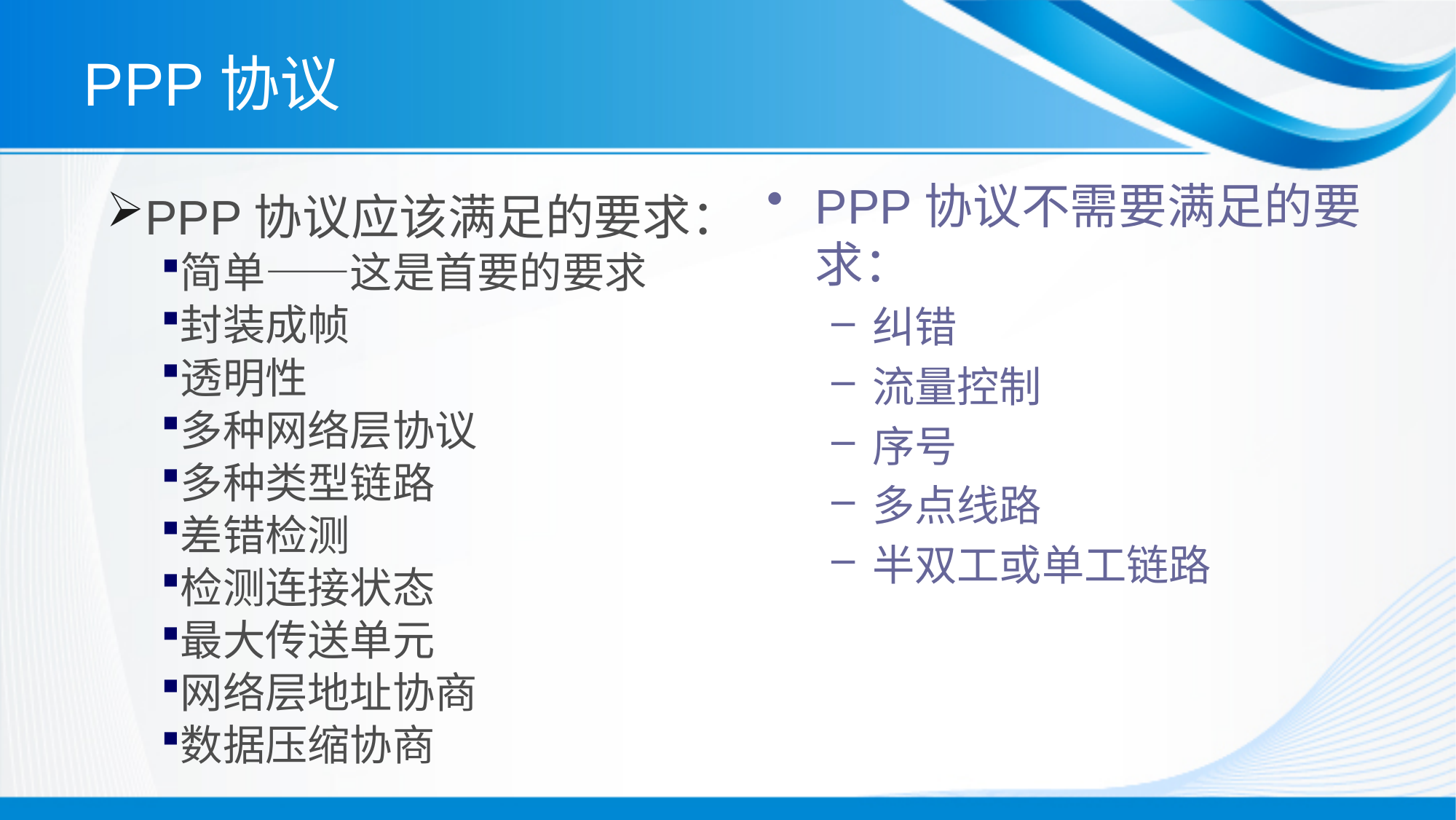

# PPP协议
PPP协议应该满足的要求：
简单——这是首要的要求
封装成帧
透明性
多种网络层协议
多种类型链路
差错检测
检测连接状态
最大传送单元
网络层地址协商
数据压缩协商

PPP协议不需要满足的要求：
纠错
流量控制
序号
多点线路
半双工或单工链路